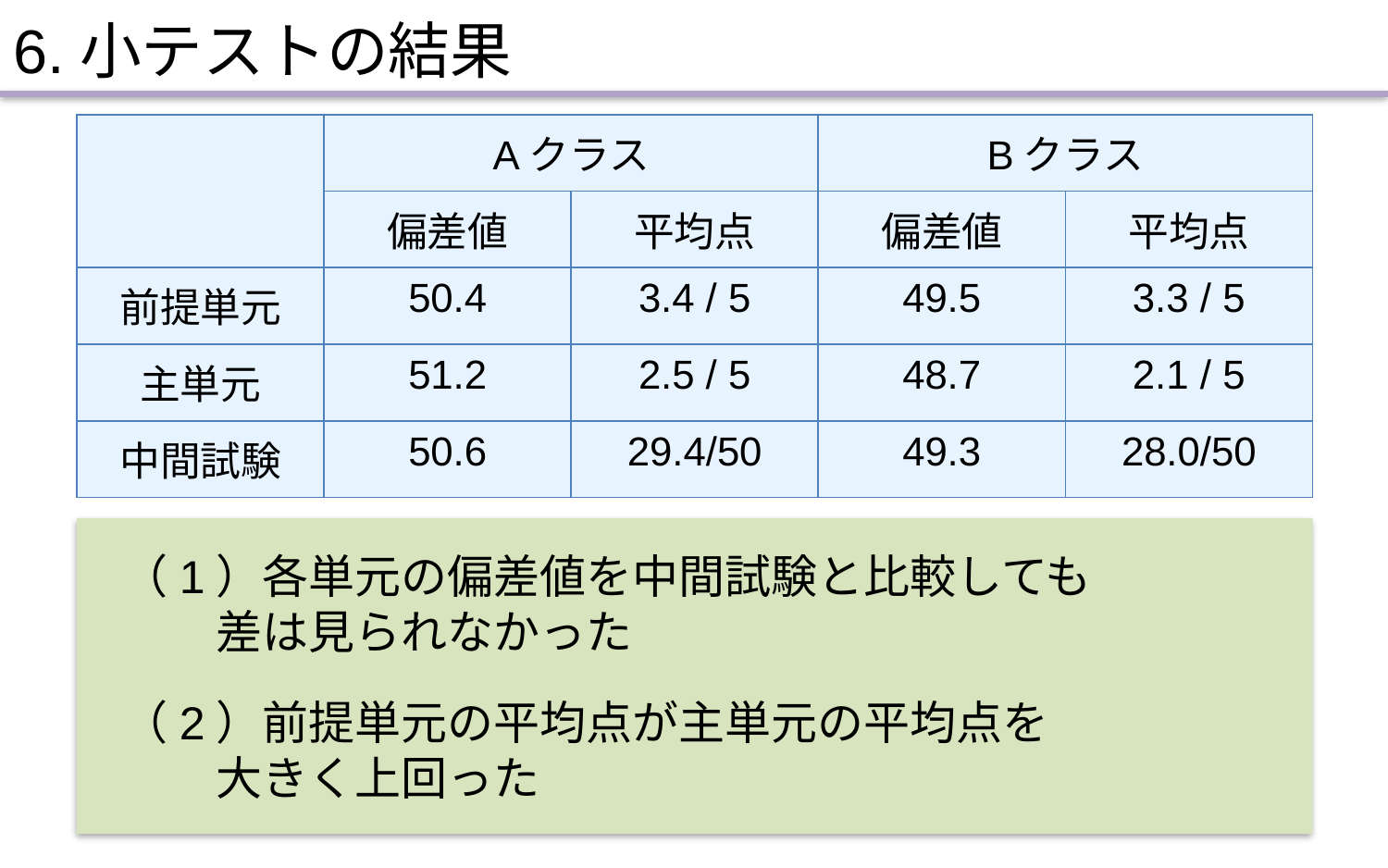

6.小テストの結果
|  | Aクラス |  | Bクラス |  |
| --- | --- | --- | --- | --- |
|  | 偏差値 | 平均点 | 偏差値 | 平均点 |
| 前提単元 | 50.4 | 3.4 / 5 | 49.5 | 3.3 / 5 |
| 主単元 | 51.2 | 2.5 / 5 | 48.7 | 2.1 / 5 |
| 中間試験 | 50.6 | 29.4/50 | 49.3 | 28.0/50 |

（1）各単元の偏差値を中間試験と比較しても
        差は見られなかった
（2）前提単元の平均点が主単元の平均点を
        大きく上回った